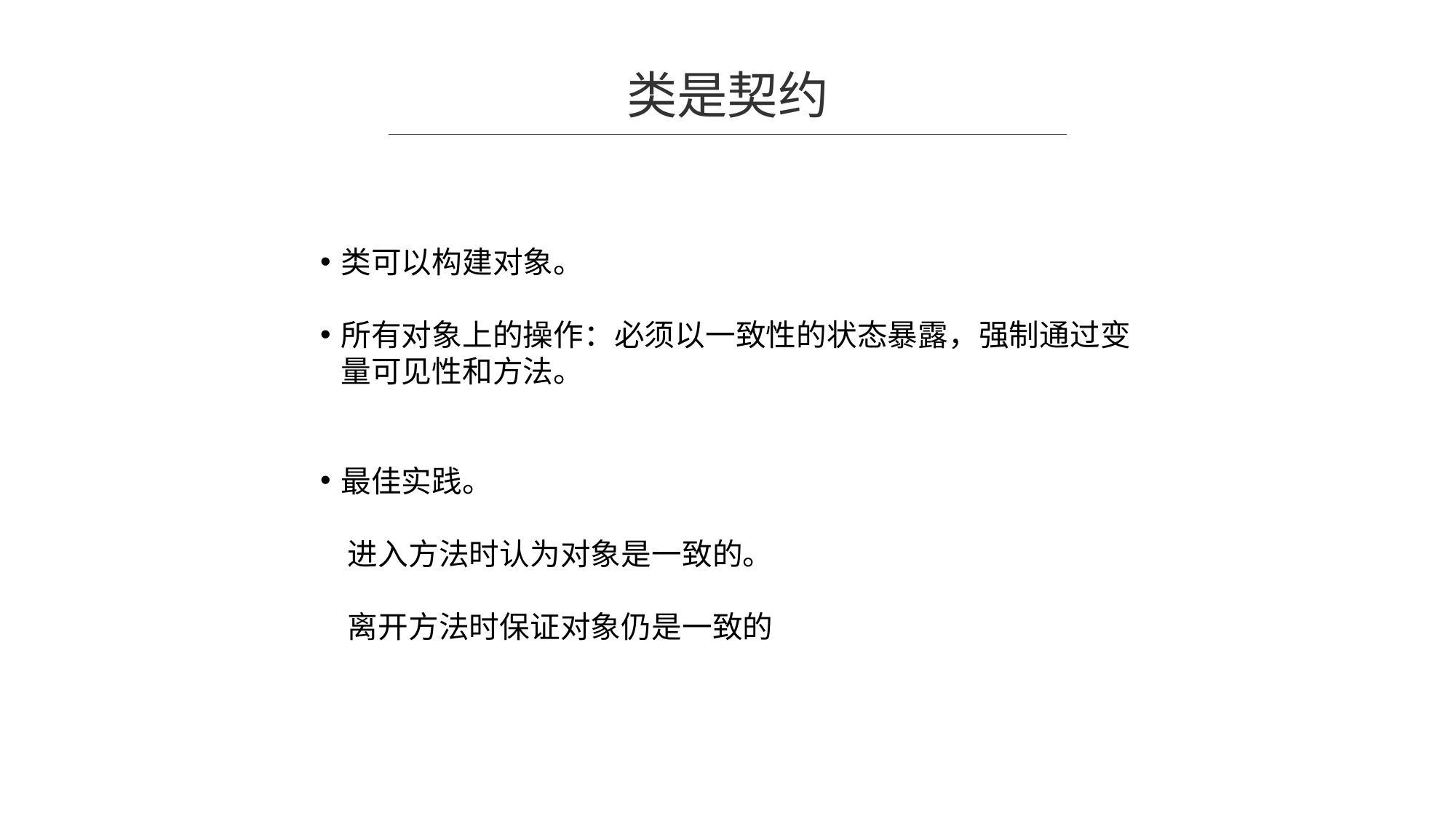

类是契约

类可以构建对象。

所有对象上的操作：必须以一致性的状态暴露，强制通过变量可见性和方法。

最佳实践。

   进入方法时认为对象是一致的。

   离开方法时保证对象仍是一致的